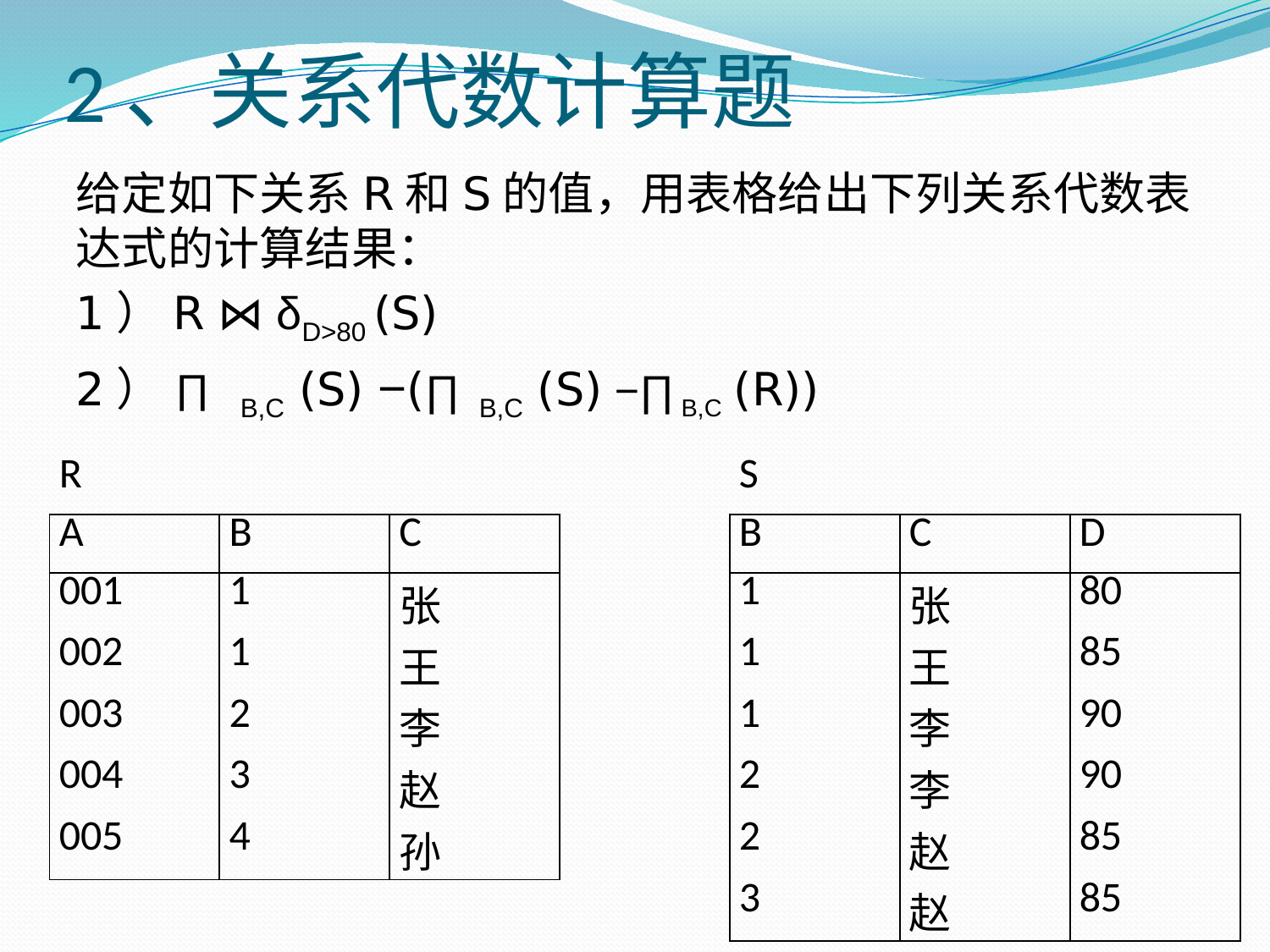

# 2、关系代数计算题
给定如下关系R和S的值，用表格给出下列关系代数表达式的计算结果：
1）R ⋈ δD>80 (S)
2） ∏  B,C (S) −(∏  B,C (S) −∏ B,C (R))

| R |  |  |  | S |  |  |
| --- | --- | --- | --- | --- | --- | --- |
| A | B | C |  | B | C | D |
| 001 | 1 | 张 |  | 1 | 张 | 80 |
| 002 | 1 | 王 |  | 1 | 王 | 85 |
| 003 | 2 | 李 |  | 1 | 李 | 90 |
| 004 | 3 | 赵 |  | 2 | 李 | 90 |
| 005 | 4 | 孙 |  | 2 | 赵 | 85 |
|  |  |  |  | 3 | 赵 | 85 |